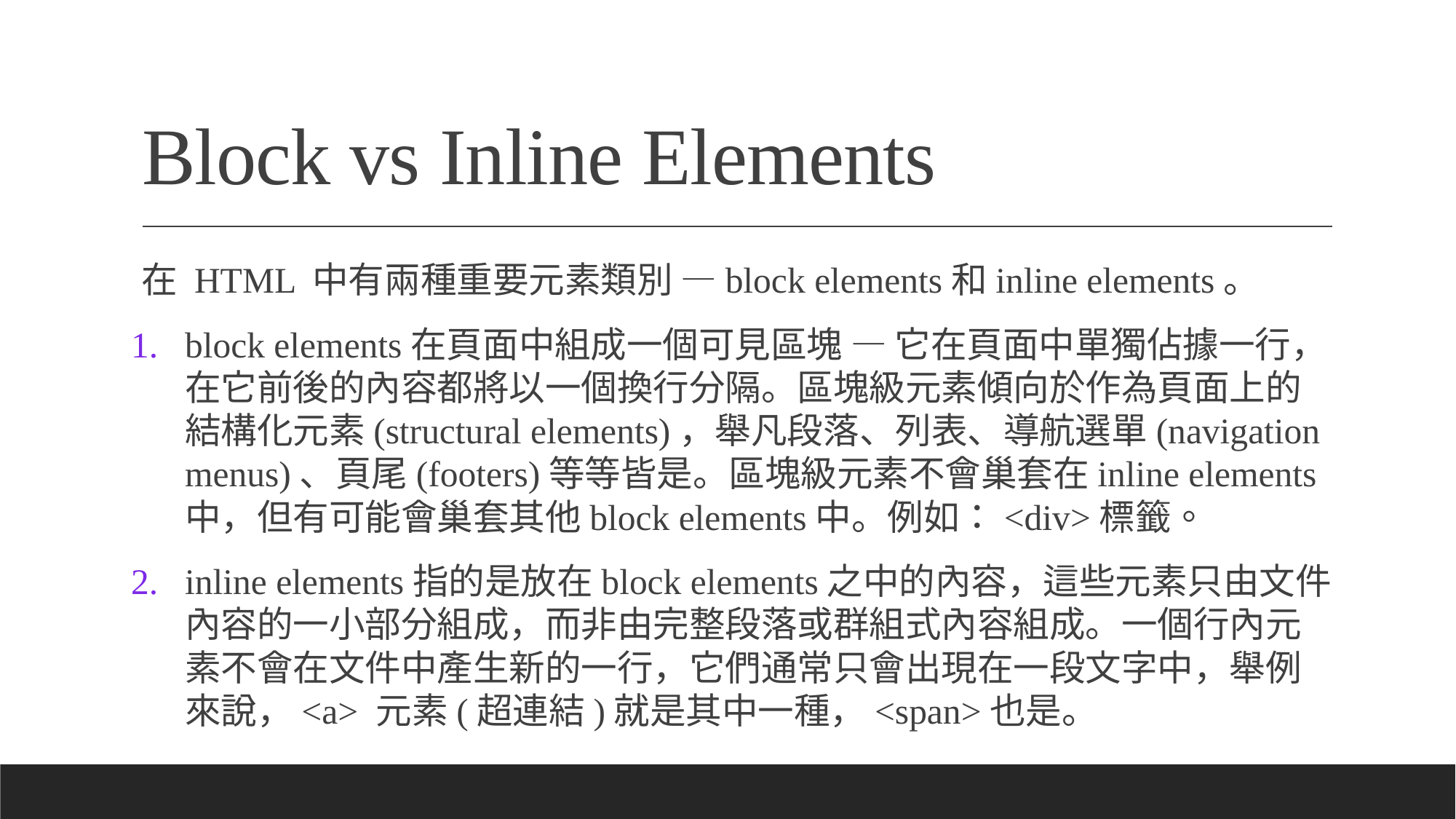

# Block vs Inline Elements
在 HTML 中有兩種重要元素類別 —block elements和inline elements。
block elements在頁面中組成一個可見區塊 — 它在頁面中單獨佔據一行，在它前後的內容都將以一個換行分隔。區塊級元素傾向於作為頁面上的結構化元素(structural elements)，舉凡段落、列表、導航選單(navigation menus)、頁尾(footers)等等皆是。區塊級元素不會巢套在inline elements中，但有可能會巢套其他block elements中。例如：<div>標籤。
inline elements指的是放在block elements之中的內容，這些元素只由文件內容的一小部分組成，而非由完整段落或群組式內容組成。一個行內元素不會在文件中產生新的一行，它們通常只會出現在一段文字中，舉例來說，<a> 元素(超連結)就是其中一種，<span>也是。